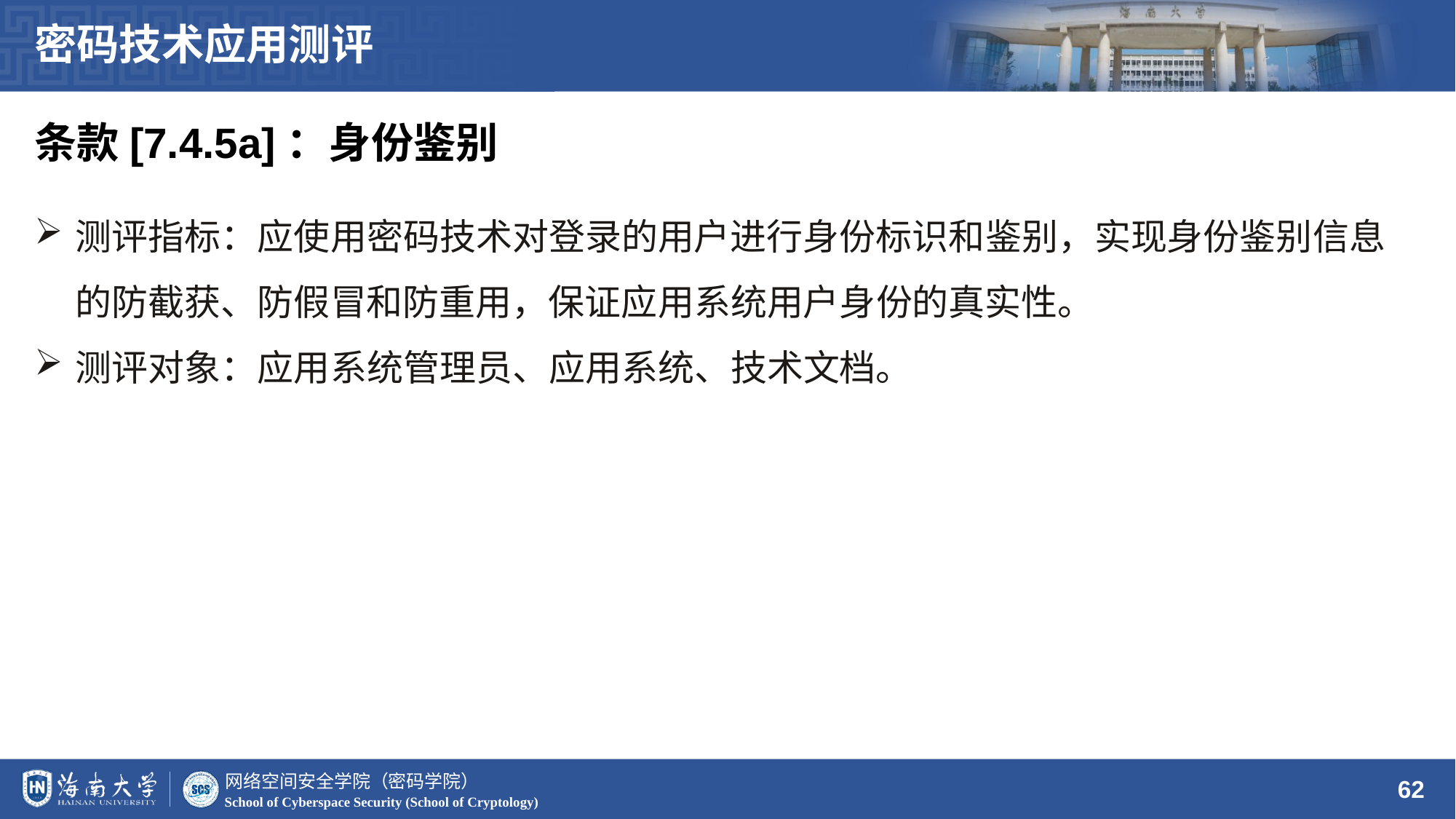

密码技术应用测评
条款[7.4.5a]：身份鉴别
测评指标：应使用密码技术对登录的用户进行身份标识和鉴别，实现身份鉴别信息的防截获、防假冒和防重用，保证应用系统用户身份的真实性。
测评对象：应用系统管理员、应用系统、技术文档。
62